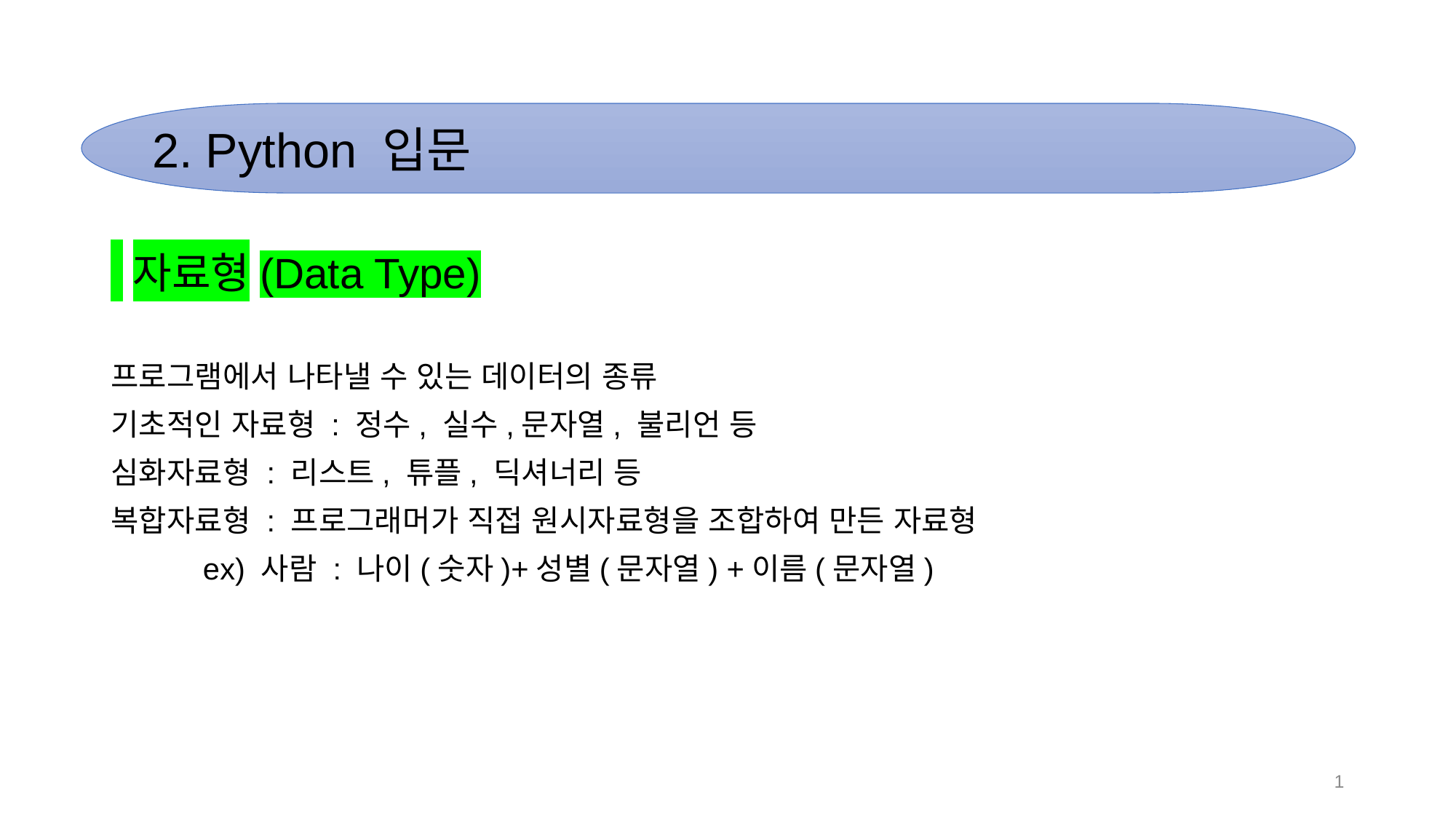

2. Python 입문
# 자료형(Data Type)
프로그램에서 나타낼 수 있는 데이터의 종류
기초적인 자료형 : 정수, 실수,문자열, 불리언 등
심화자료형 : 리스트, 튜플, 딕셔너리 등
복합자료형 : 프로그래머가 직접 원시자료형을 조합하여 만든 자료형
           ex) 사람 : 나이(숫자)+성별(문자열) +이름(문자열)
1